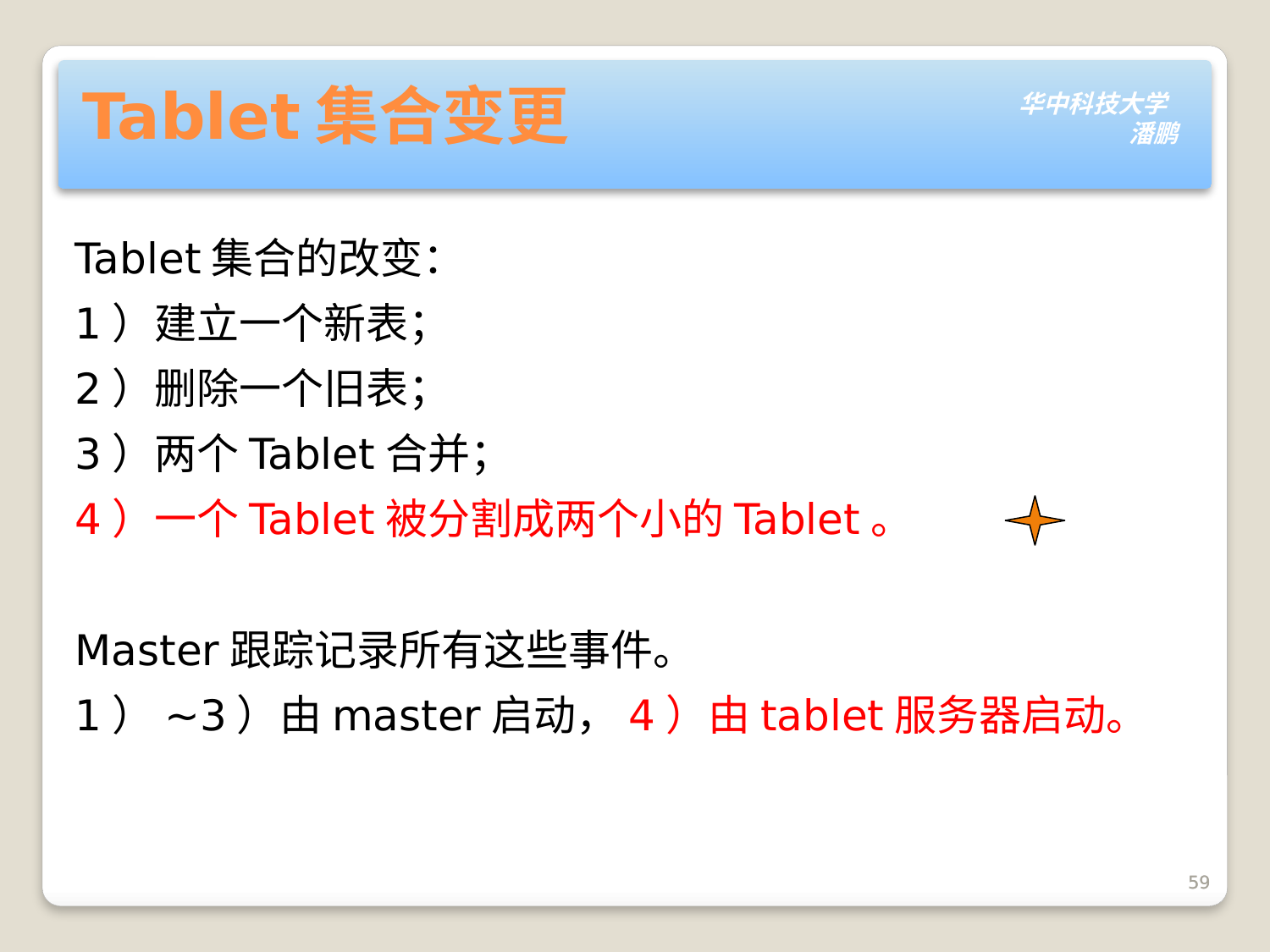

# Tablet集合变更
Tablet集合的改变：
1）建立一个新表；
2）删除一个旧表；
3）两个Tablet合并；
4）一个Tablet被分割成两个小的Tablet。

Master跟踪记录所有这些事件。
1）~3）由master启动，4）由tablet服务器启动。

59
59